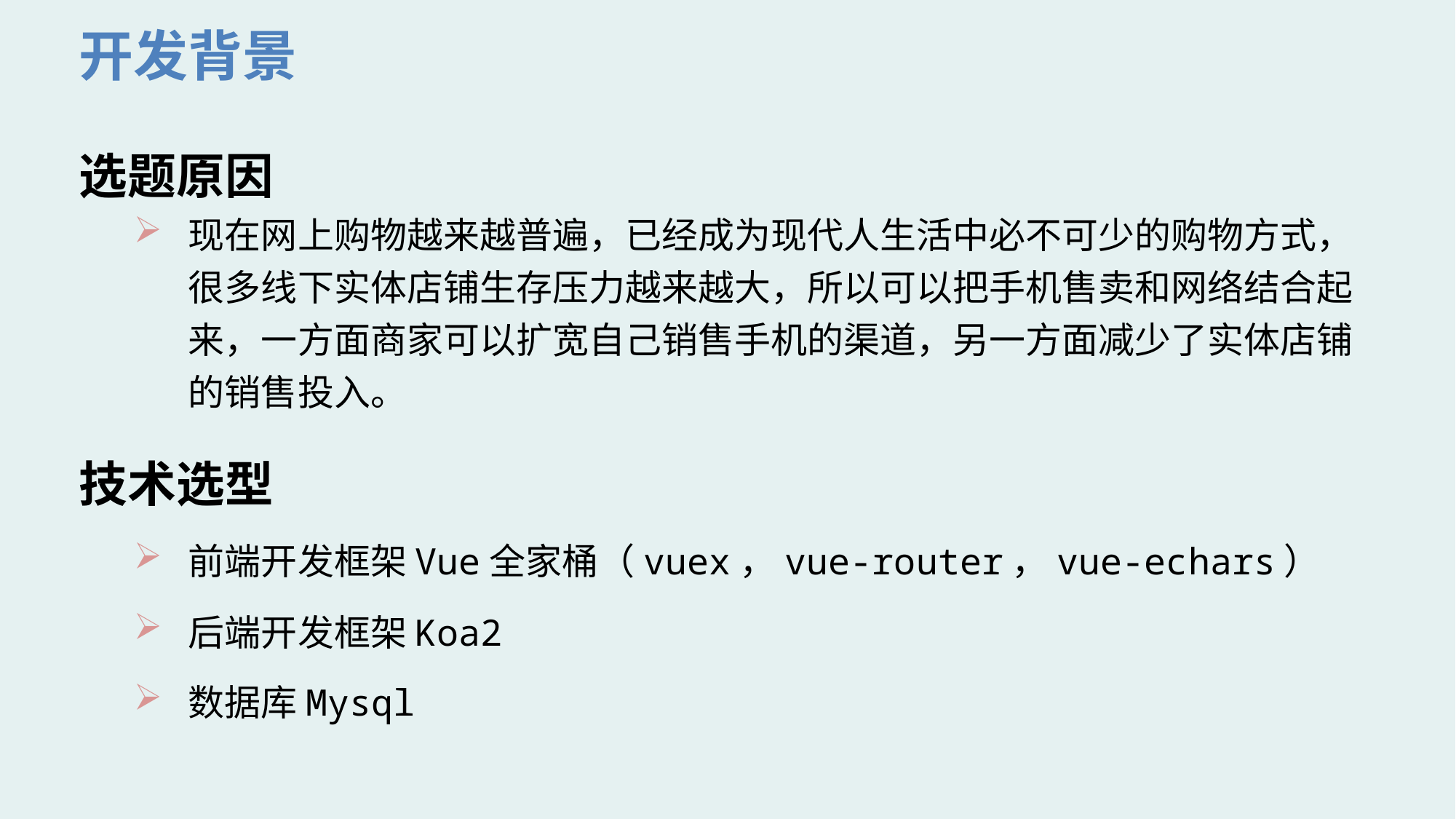

# 开发背景
选题原因
现在网上购物越来越普遍，已经成为现代人生活中必不可少的购物方式，很多线下实体店铺生存压力越来越大，所以可以把手机售卖和网络结合起来，一方面商家可以扩宽自己销售手机的渠道，另一方面减少了实体店铺的销售投入。
技术选型
前端开发框架Vue全家桶（vuex，vue-router，vue-echars）
后端开发框架Koa2
数据库Mysql